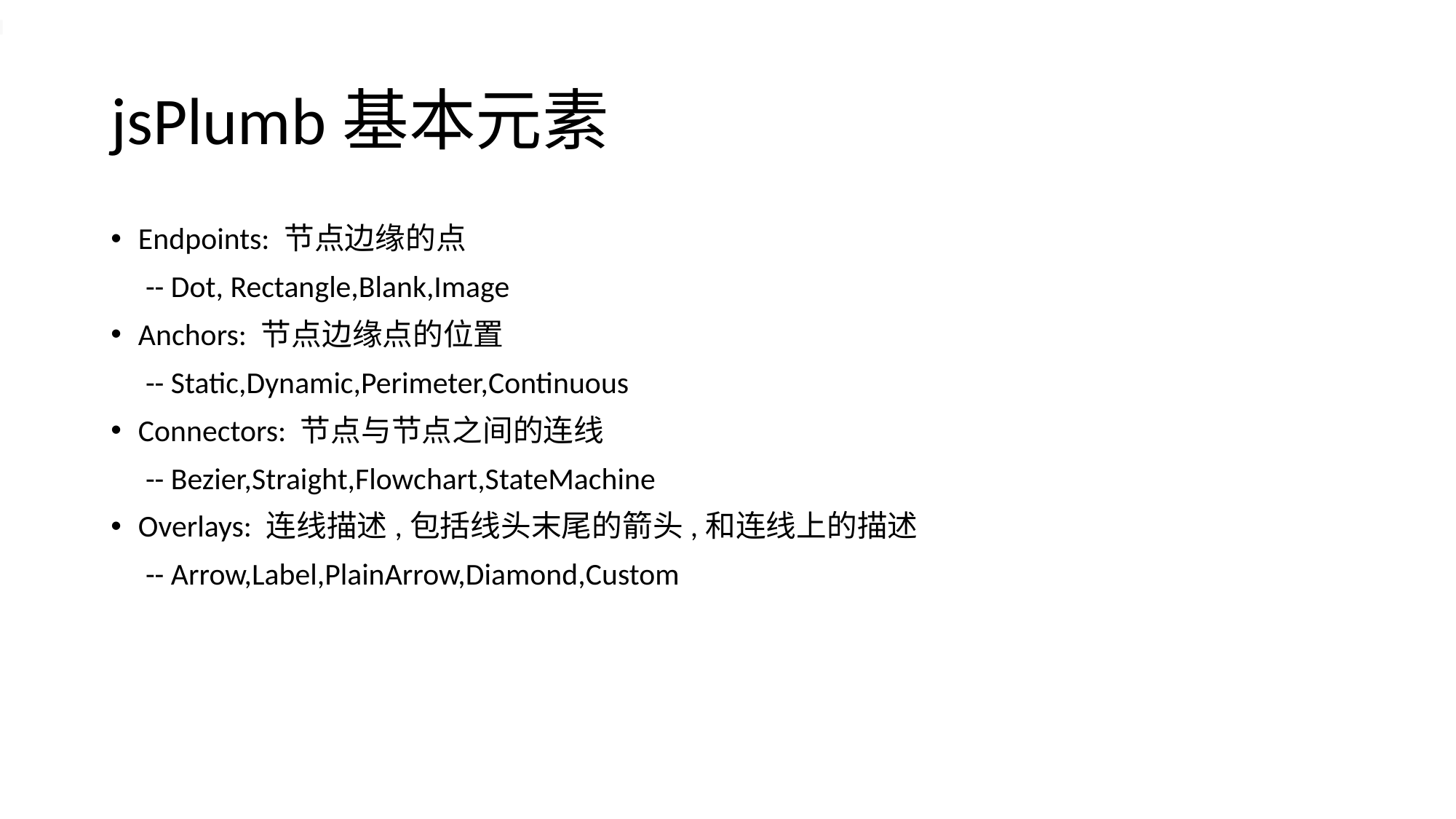

# jsPlumb基本元素
Endpoints: 节点边缘的点
     -- Dot, Rectangle,Blank,Image
Anchors: 节点边缘点的位置
     -- Static,Dynamic,Perimeter,Continuous
Connectors: 节点与节点之间的连线
     -- Bezier,Straight,Flowchart,StateMachine
Overlays: 连线描述,包括线头末尾的箭头,和连线上的描述
     -- Arrow,Label,PlainArrow,Diamond,Custom